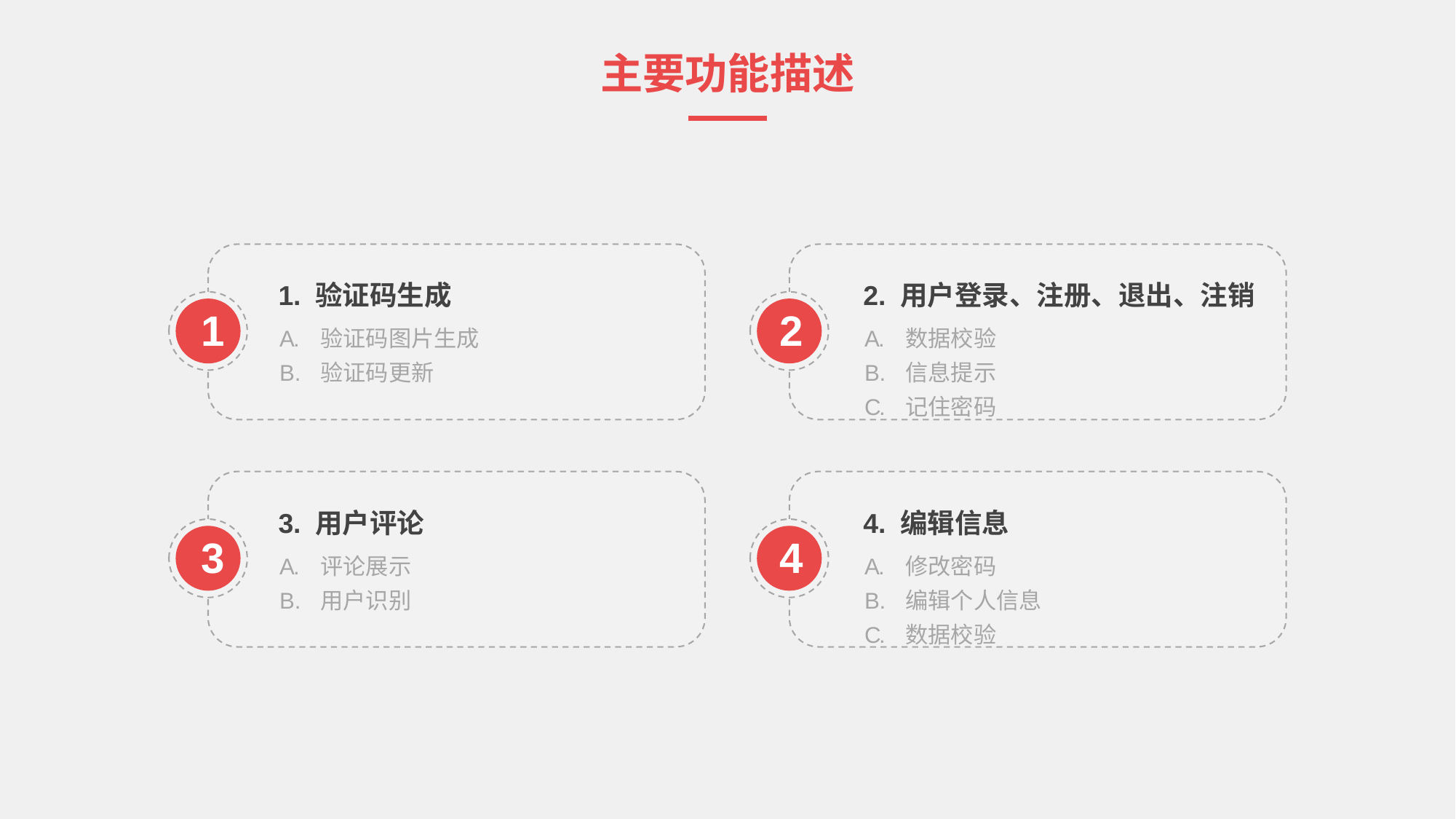

主要功能描述

1. 验证码生成
验证码图片生成
验证码更新

1

2. 用户登录、注册、退出、注销
数据校验
信息提示
记住密码

2

3. 用户评论
评论展示
用户识别

3

4. 编辑信息
修改密码
编辑个人信息
数据校验

4